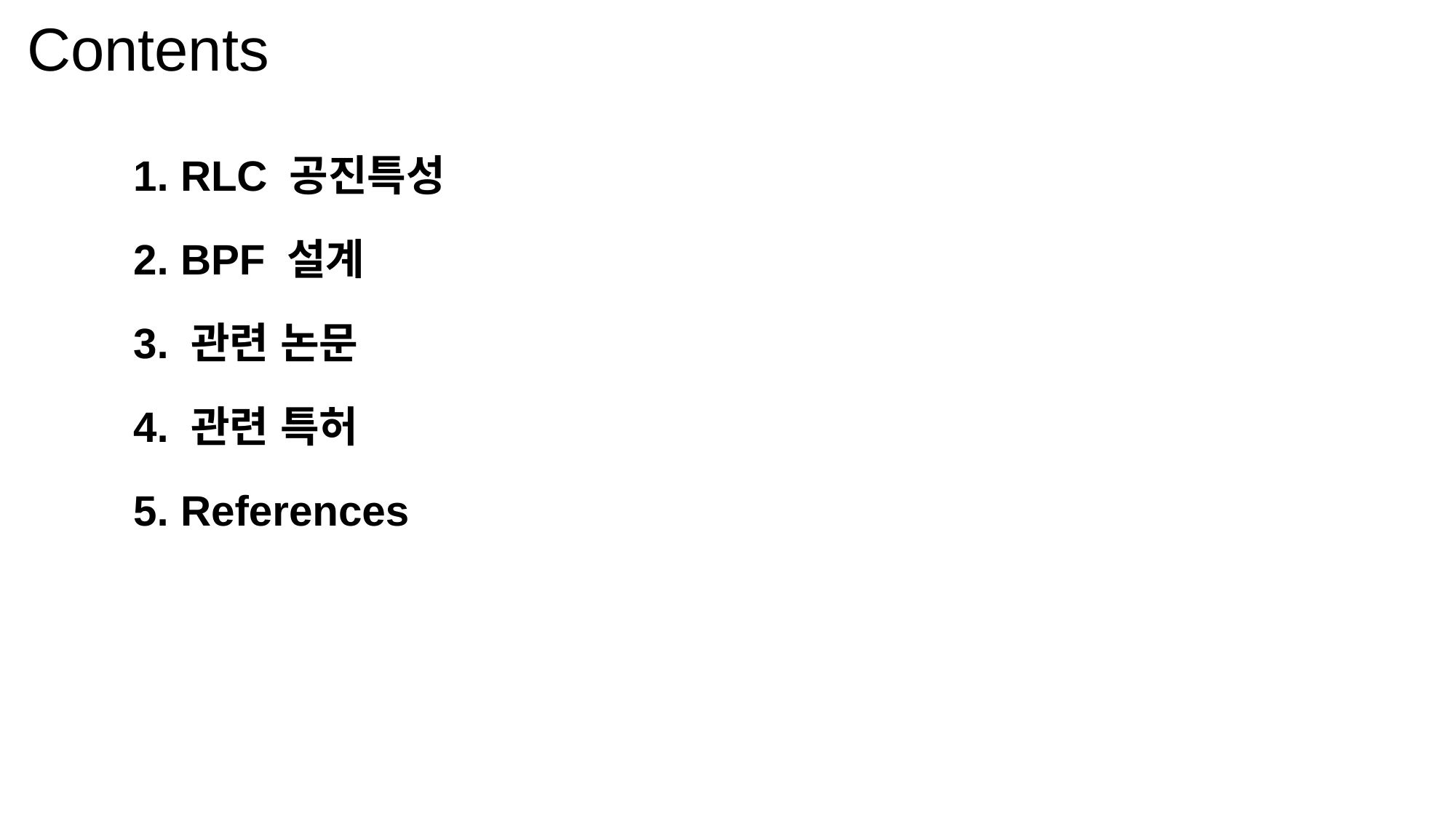

Contents
1. RLC 공진특성

2. BPF 설계

3. 관련 논문

4. 관련 특허

5. References